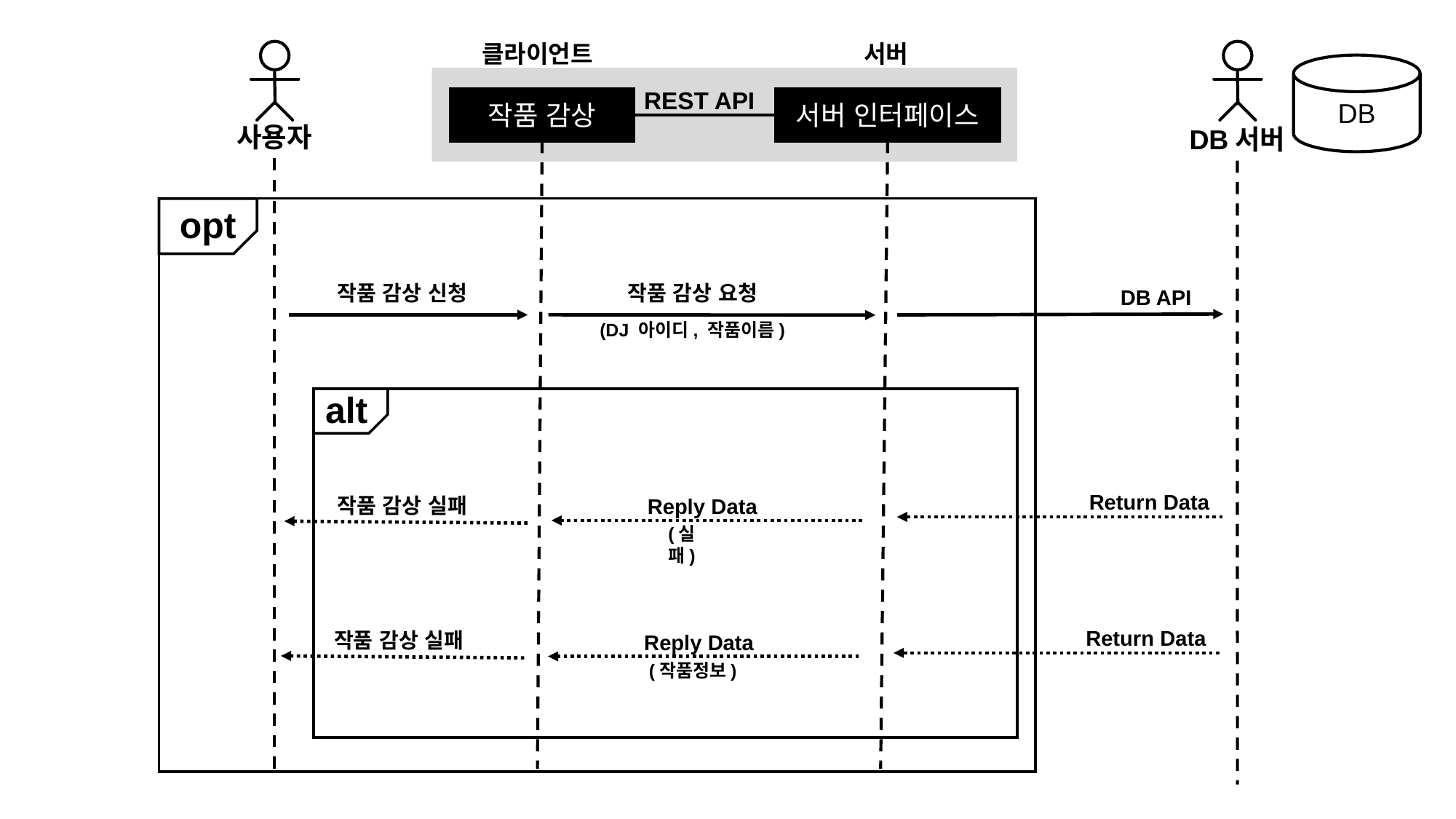

클라이언트
서버

사용자

DB서버
DB

REST API
작품 감상
서버 인터페이스
opt

작품 감상 신청
작품 감상 요청
DB API
(DJ 아이디, 작품이름)
alt

Return Data
작품 감상 실패
Reply Data
(실패)
Return Data
작품 감상 실패
Reply Data
(작품정보)